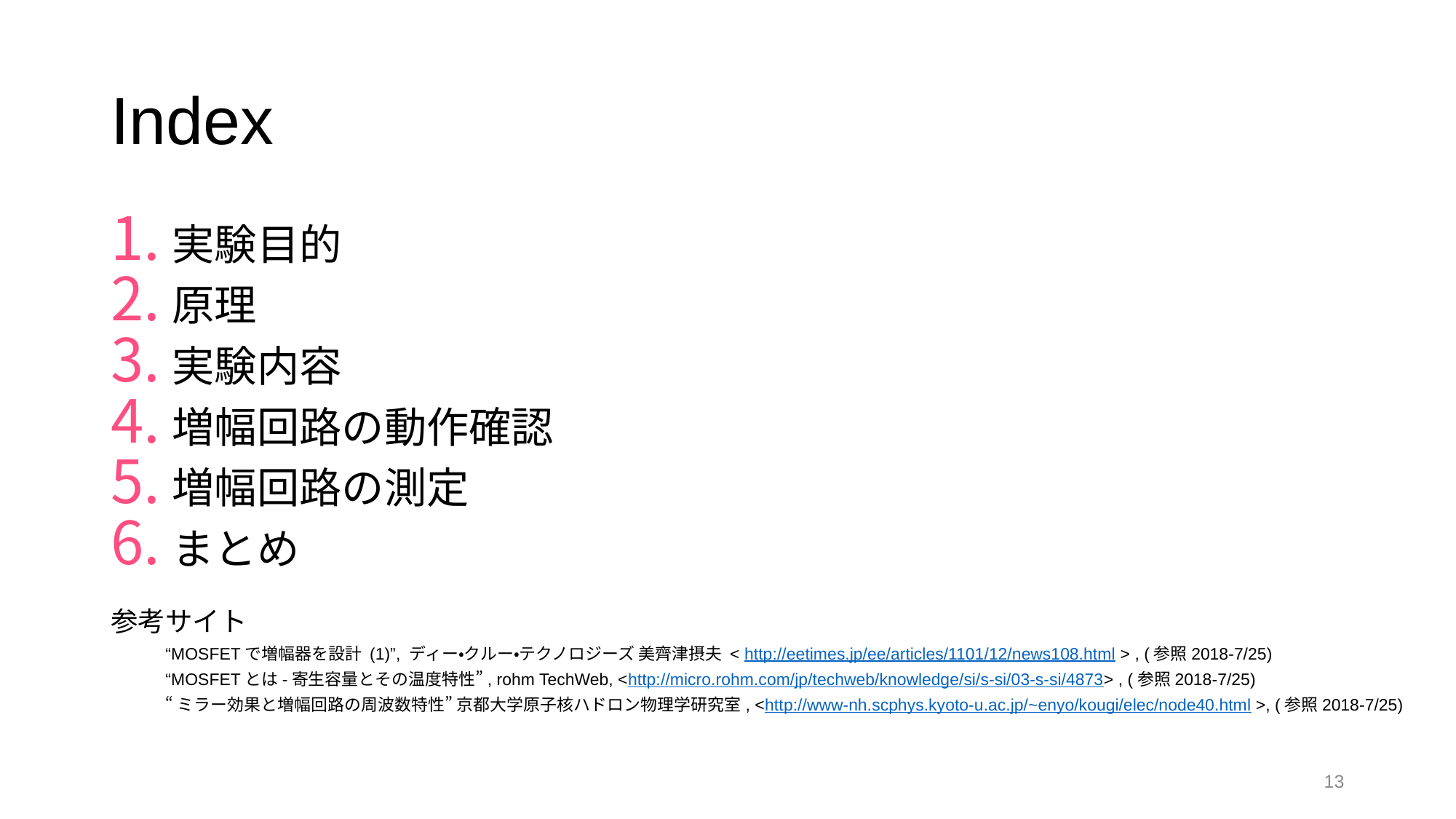

# Index
実験目的
原理
実験内容
増幅回路の動作確認
増幅回路の測定
まとめ
参考サイト
“MOSFETで増幅器を設計 (1)”, ディー・クルー・テクノロジーズ 美齊津摂夫 < http://eetimes.jp/ee/articles/1101/12/news108.html > , (参照2018-7/25)
“MOSFETとは-寄生容量とその温度特性”, rohm TechWeb, <http://micro.rohm.com/jp/techweb/knowledge/si/s-si/03-s-si/4873> , (参照2018-7/25)
“ミラー効果と増幅回路の周波数特性” 京都大学原子核ハドロン物理学研究室, <http://www-nh.scphys.kyoto-u.ac.jp/~enyo/kougi/elec/node40.html >, (参照2018-7/25)
13